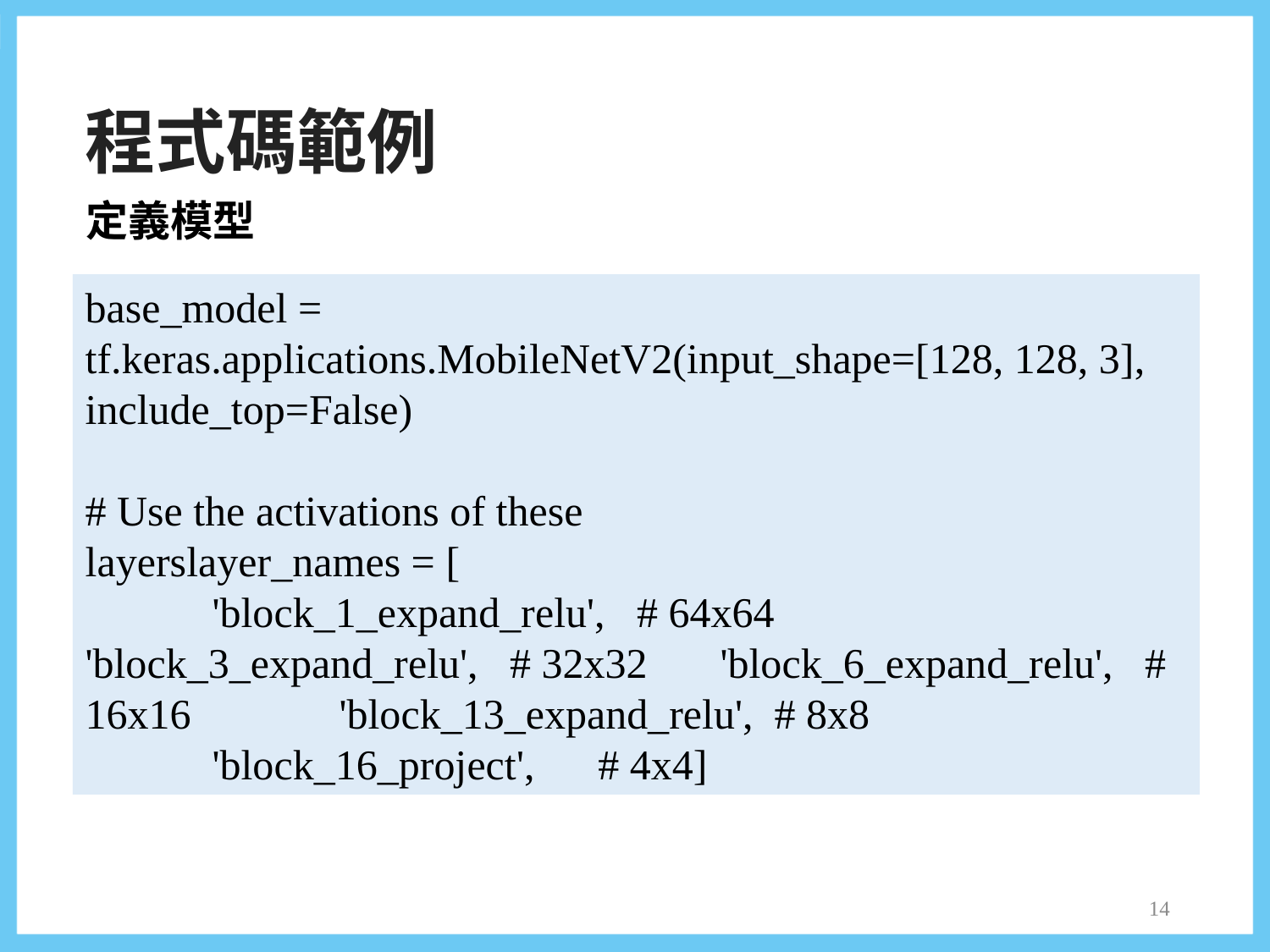

程式碼範例
定義模型
base_model = tf.keras.applications.MobileNetV2(input_shape=[128, 128, 3], include_top=False)

# Use the activations of these
layerslayer_names = [
	'block_1_expand_relu',   # 64x64    	'block_3_expand_relu',   # 32x32    	'block_6_expand_relu',   # 16x16    	'block_13_expand_relu',  # 8x8
	'block_16_project',      # 4x4]
14